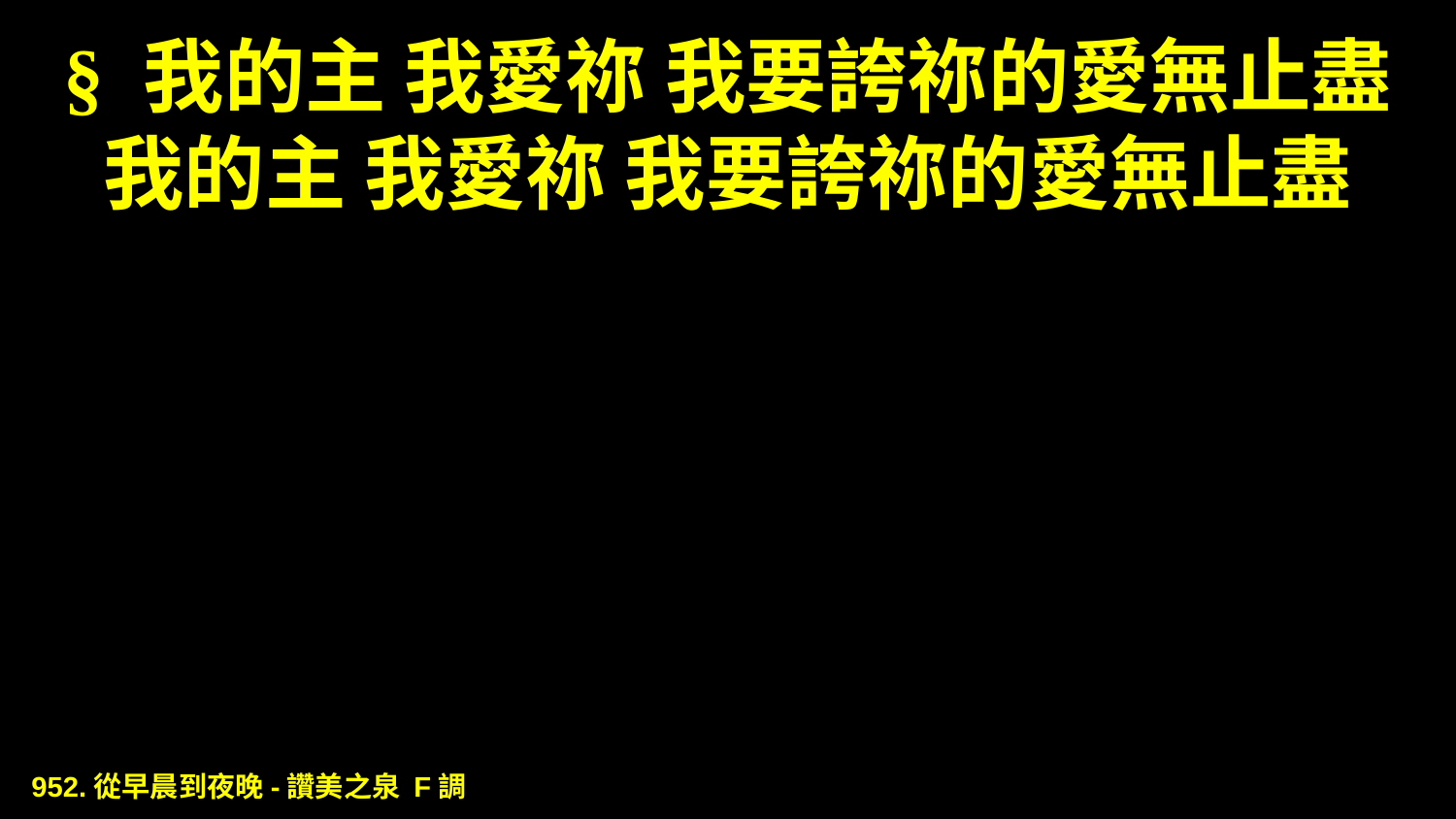

# § 我的主 我愛祢 我要誇祢的愛無止盡 我的主 我愛祢 我要誇祢的愛無止盡
952.從早晨到夜晚-讚美之泉 F調